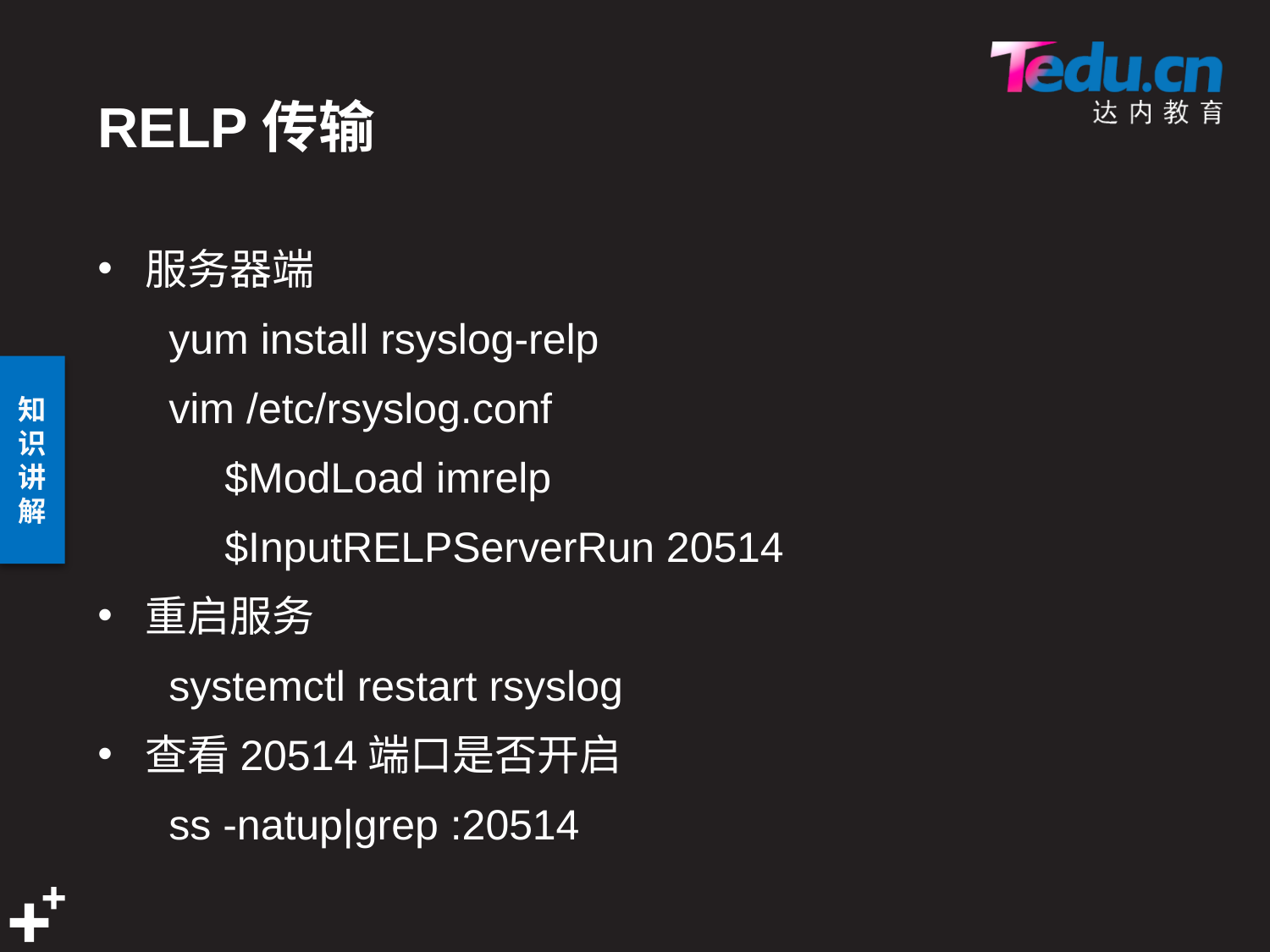

# RELP传输
服务器端
      yum install rsyslog-relp
      vim /etc/rsyslog.conf
	$ModLoad imrelp
	$InputRELPServerRun 20514
重启服务
      systemctl restart rsyslog
查看20514端口是否开启
      ss -natup|grep :20514